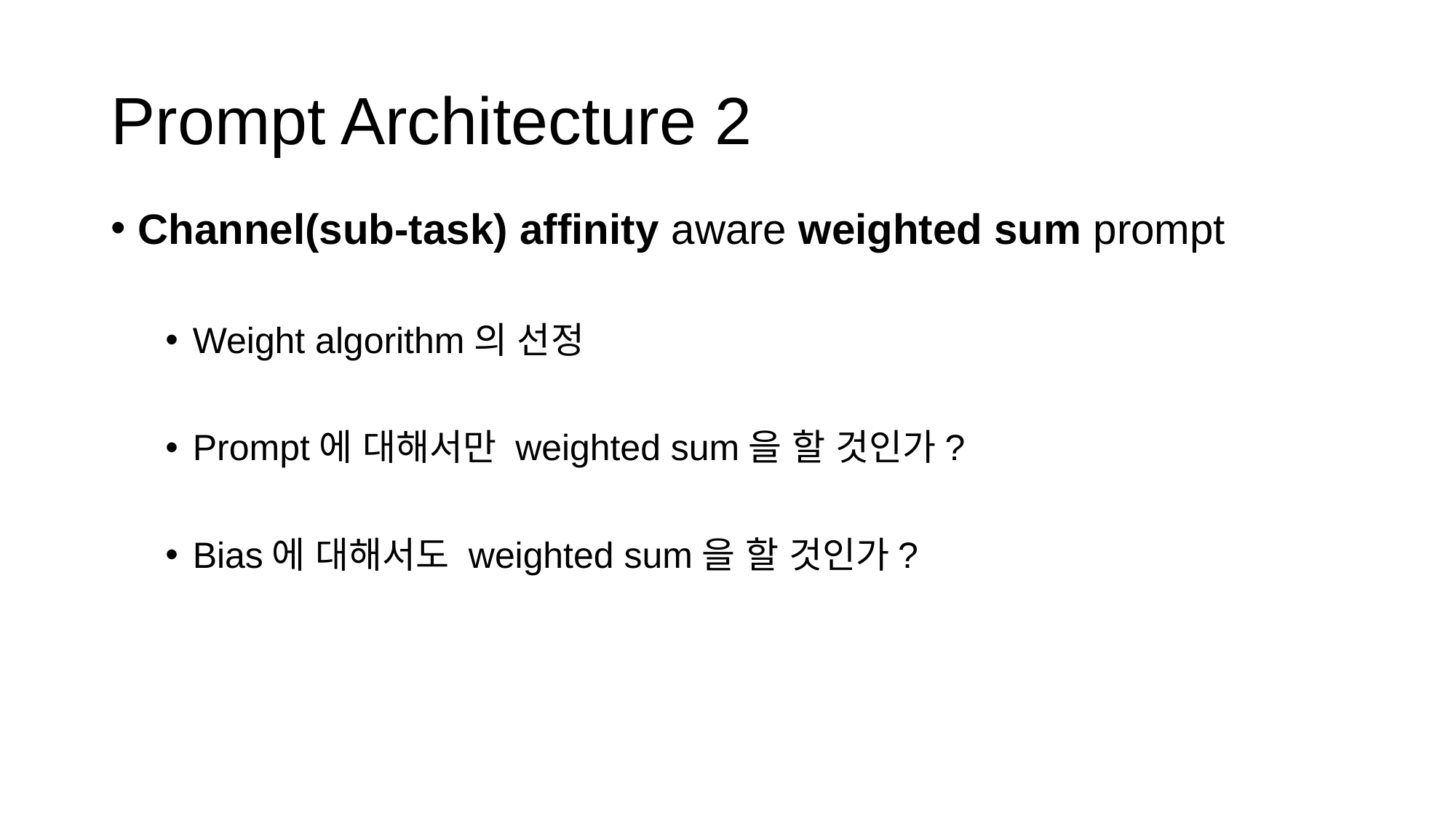

# Prompt Architecture 2
Channel(sub-task) affinity aware weighted sum prompt

Weight algorithm의 선정

Prompt에 대해서만 weighted sum을 할 것인가?

Bias에 대해서도 weighted sum을 할 것인가?